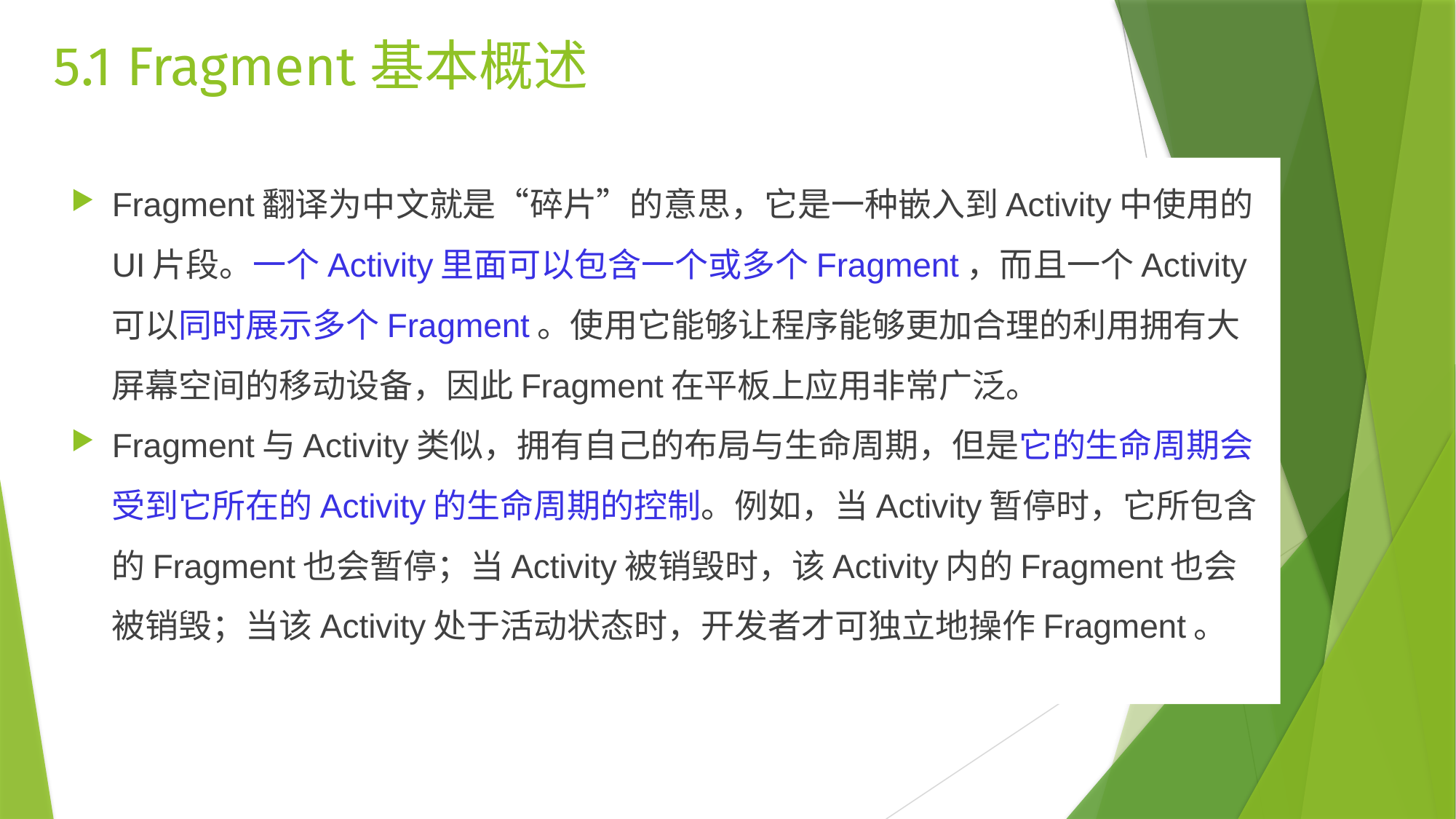

5.1 Fragment基本概述
Fragment翻译为中文就是“碎片”的意思，它是一种嵌入到Activity中使用的UI片段。一个Activity里面可以包含一个或多个Fragment，而且一个Activity可以同时展示多个Fragment。使用它能够让程序能够更加合理的利用拥有大屏幕空间的移动设备，因此Fragment在平板上应用非常广泛。
Fragment与Activity类似，拥有自己的布局与生命周期，但是它的生命周期会受到它所在的Activity的生命周期的控制。例如，当Activity暂停时，它所包含的Fragment也会暂停；当Activity被销毁时，该Activity内的Fragment也会被销毁；当该Activity处于活动状态时，开发者才可独立地操作Fragment。